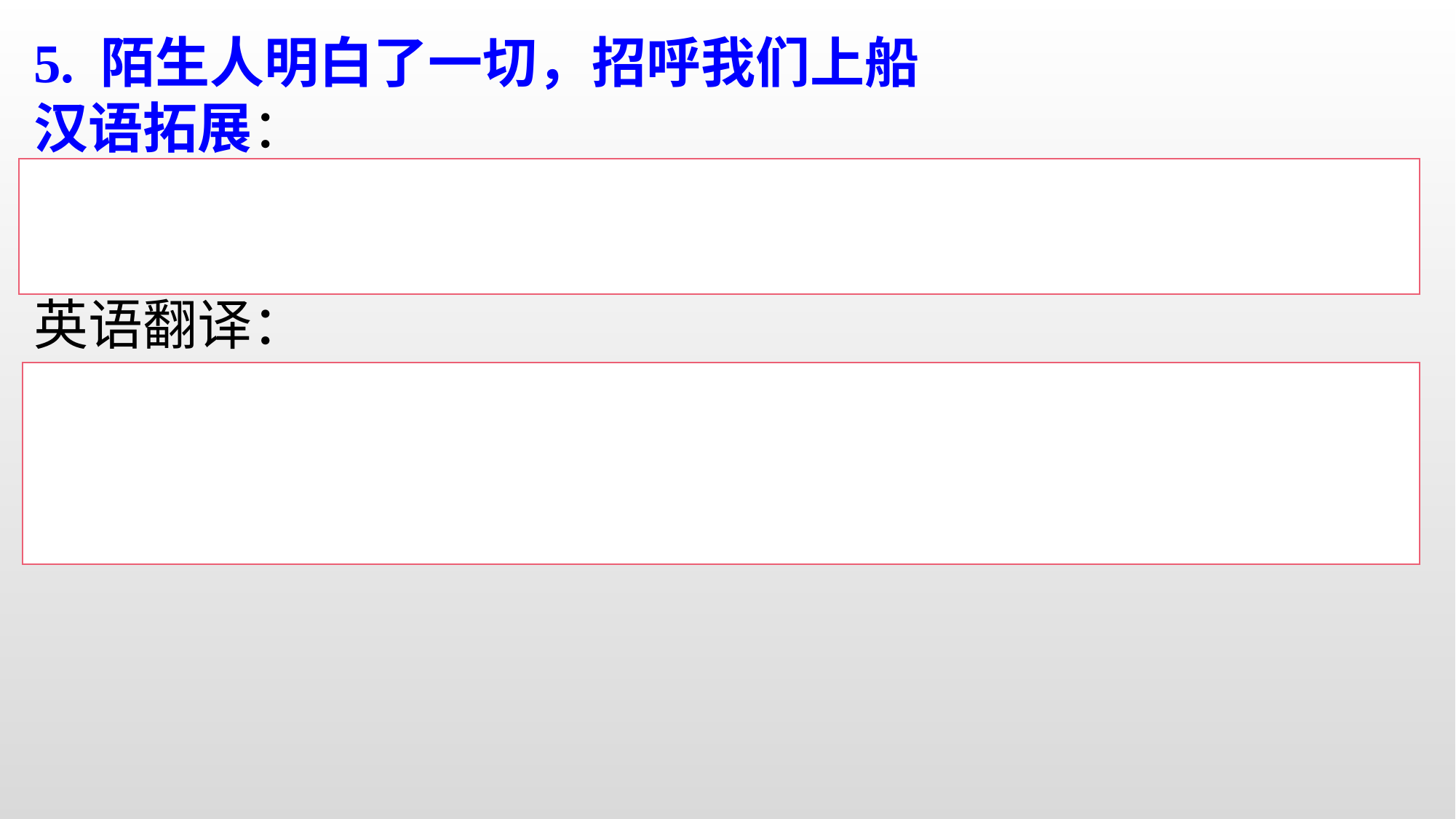

5. 陌生人明白了一切，招呼我们上船汉语拓展：
他看了看我们周围的一团糟，很明显他明白了发生了什么。他停下船，招呼我们上船。英语翻译：
As he surveyed the mess around us, clearly he understood what had happened. He brought his boat to a stop and gestured for us to climb aboard.